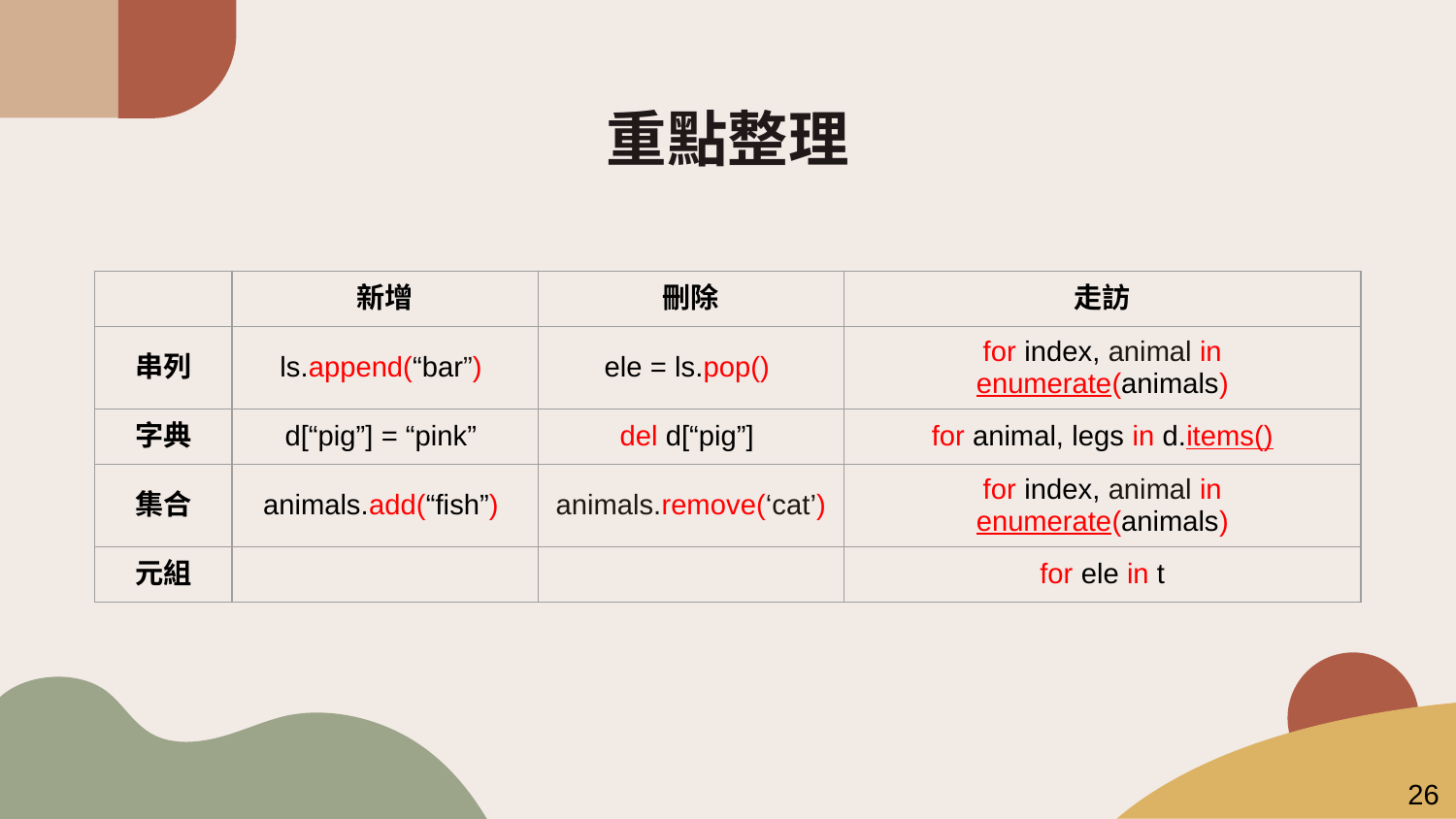

# 重點整理
|  | 新增 | 刪除 | 走訪 |
| --- | --- | --- | --- |
| 串列 | ls.append(“bar”) | ele = ls.pop() | for index, animal in enumerate(animals) |
| 字典 | d[“pig”] = “pink” | del d[“pig”] | for animal, legs in d.items() |
| 集合 | animals.add(“fish”) | animals.remove(‘cat’) | for index, animal in enumerate(animals) |
| 元組 |  |  | for ele in t |
26